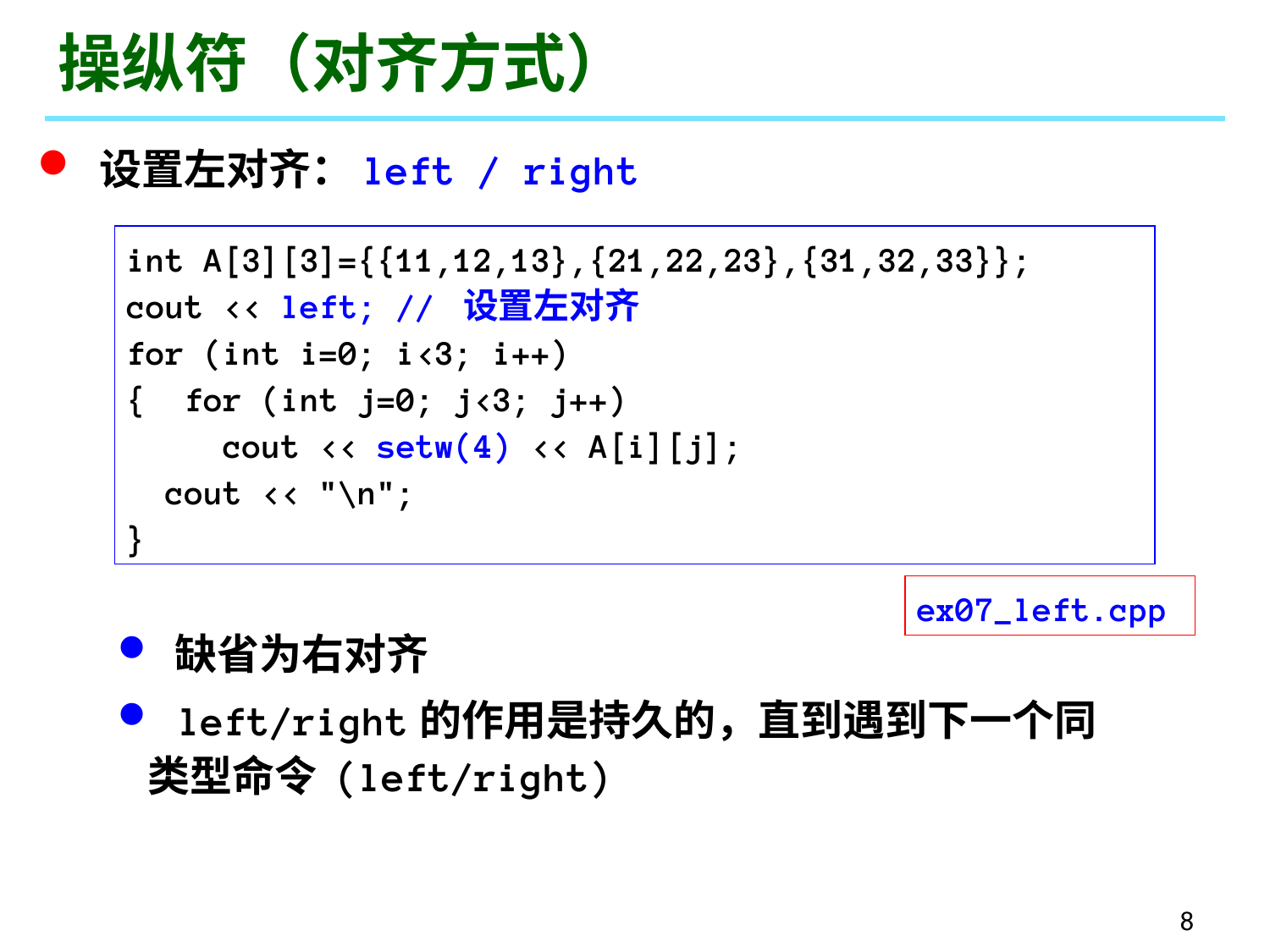

# 操纵符（对齐方式）
 设置左对齐：left / right
int A[3][3]={{11,12,13},{21,22,23},{31,32,33}};
cout << left; // 设置左对齐
for (int i=0; i<3; i++)
{  for (int j=0; j<3; j++)
     cout << setw(4) << A[i][j];
  cout << "\n";
}
ex07_left.cpp
 缺省为右对齐
 left/right的作用是持久的，直到遇到下一个同类型命令 (left/right)
8